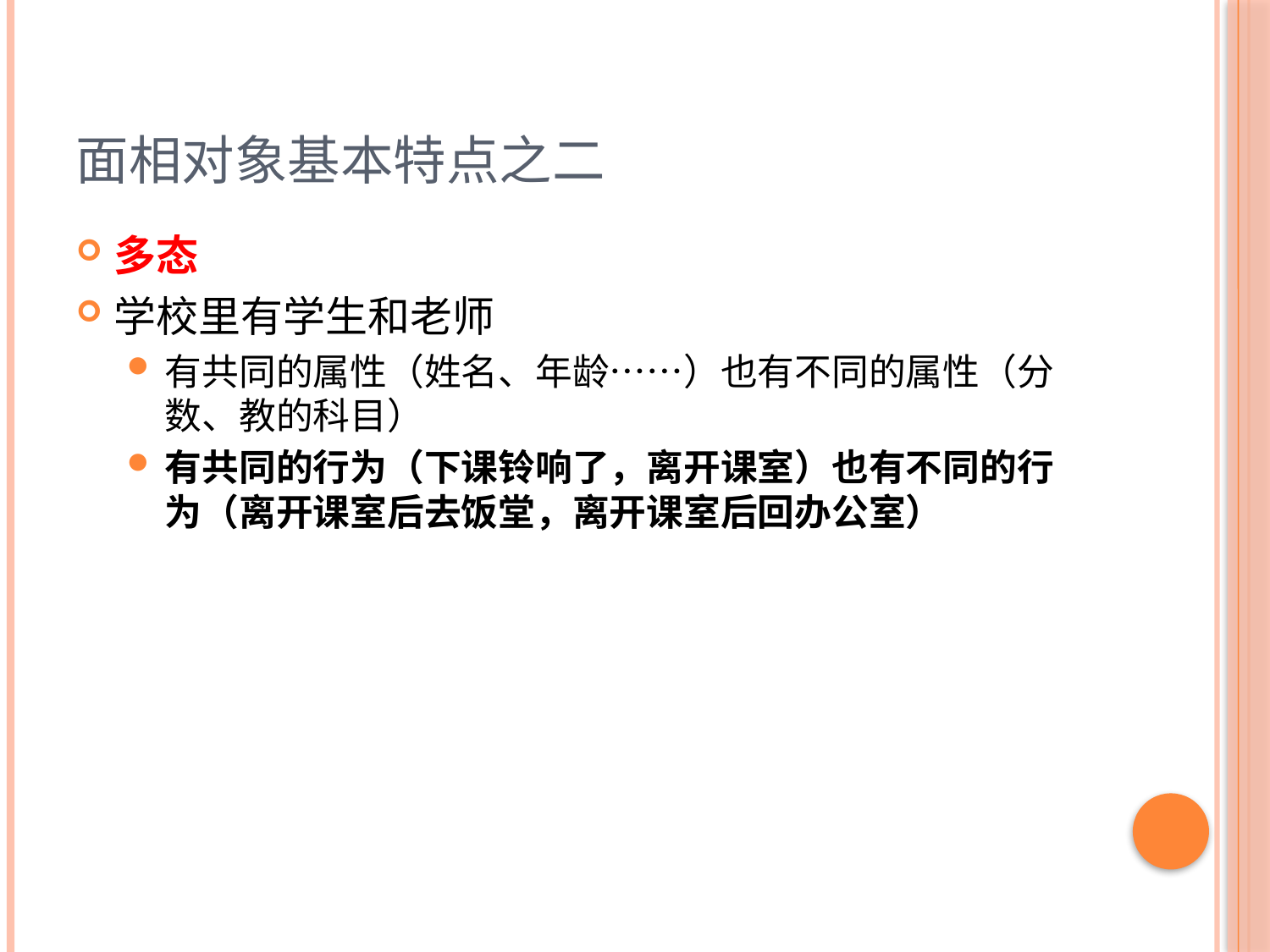

# 面相对象基本特点之二
多态
学校里有学生和老师
有共同的属性（姓名、年龄……）也有不同的属性（分数、教的科目）
有共同的行为（下课铃响了，离开课室）也有不同的行为（离开课室后去饭堂，离开课室后回办公室）